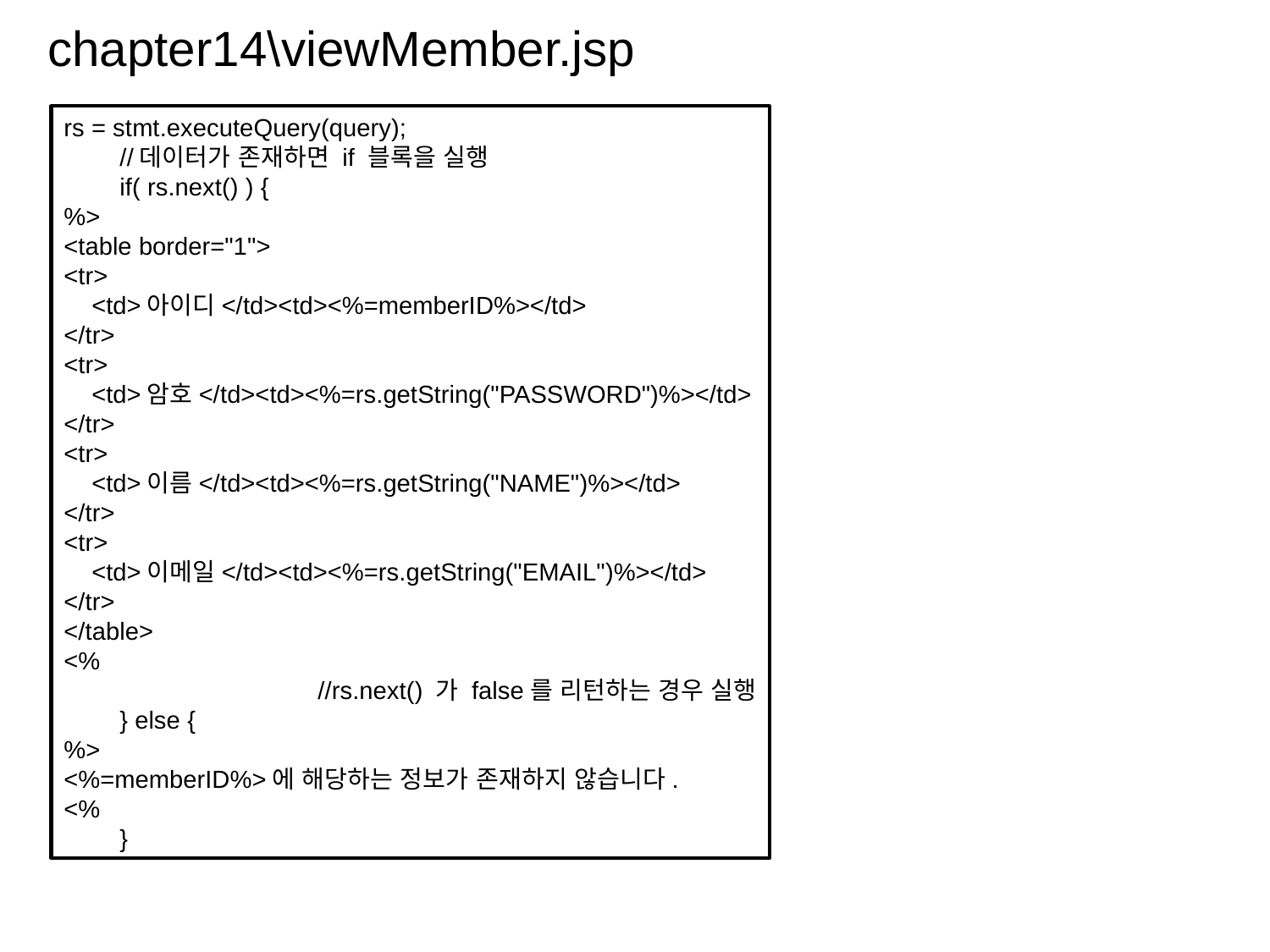

# chapter14\viewMember.jsp
rs = stmt.executeQuery(query);
        //데이터가 존재하면 if 블록을 실행
        if( rs.next() ) {
%>
<table border="1">
<tr>
    <td>아이디</td><td><%=memberID%></td>
</tr>
<tr>
    <td>암호</td><td><%=rs.getString("PASSWORD")%></td>
</tr>
<tr>
    <td>이름</td><td><%=rs.getString("NAME")%></td>
</tr>
<tr>
    <td>이메일</td><td><%=rs.getString("EMAIL")%></td>
</tr>
</table>
<%
		//rs.next() 가 false를 리턴하는 경우 실행
        } else {
%>
<%=memberID%>에 해당하는 정보가 존재하지 않습니다.
<%
        }